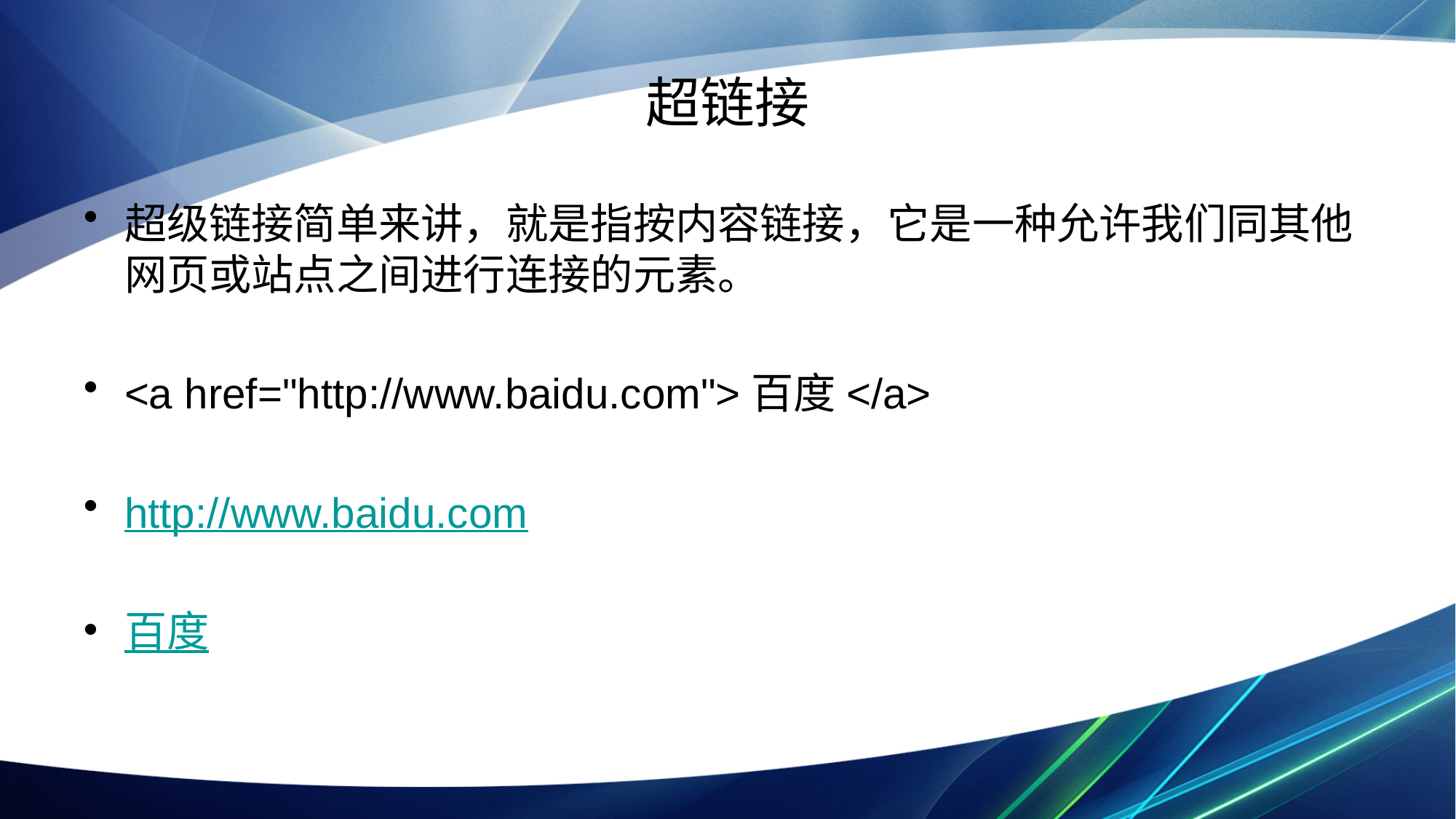

# 超链接
超级链接简单来讲，就是指按内容链接，它是一种允许我们同其他网页或站点之间进行连接的元素。

<a href="http://www.baidu.com">百度</a>

http://www.baidu.com

百度